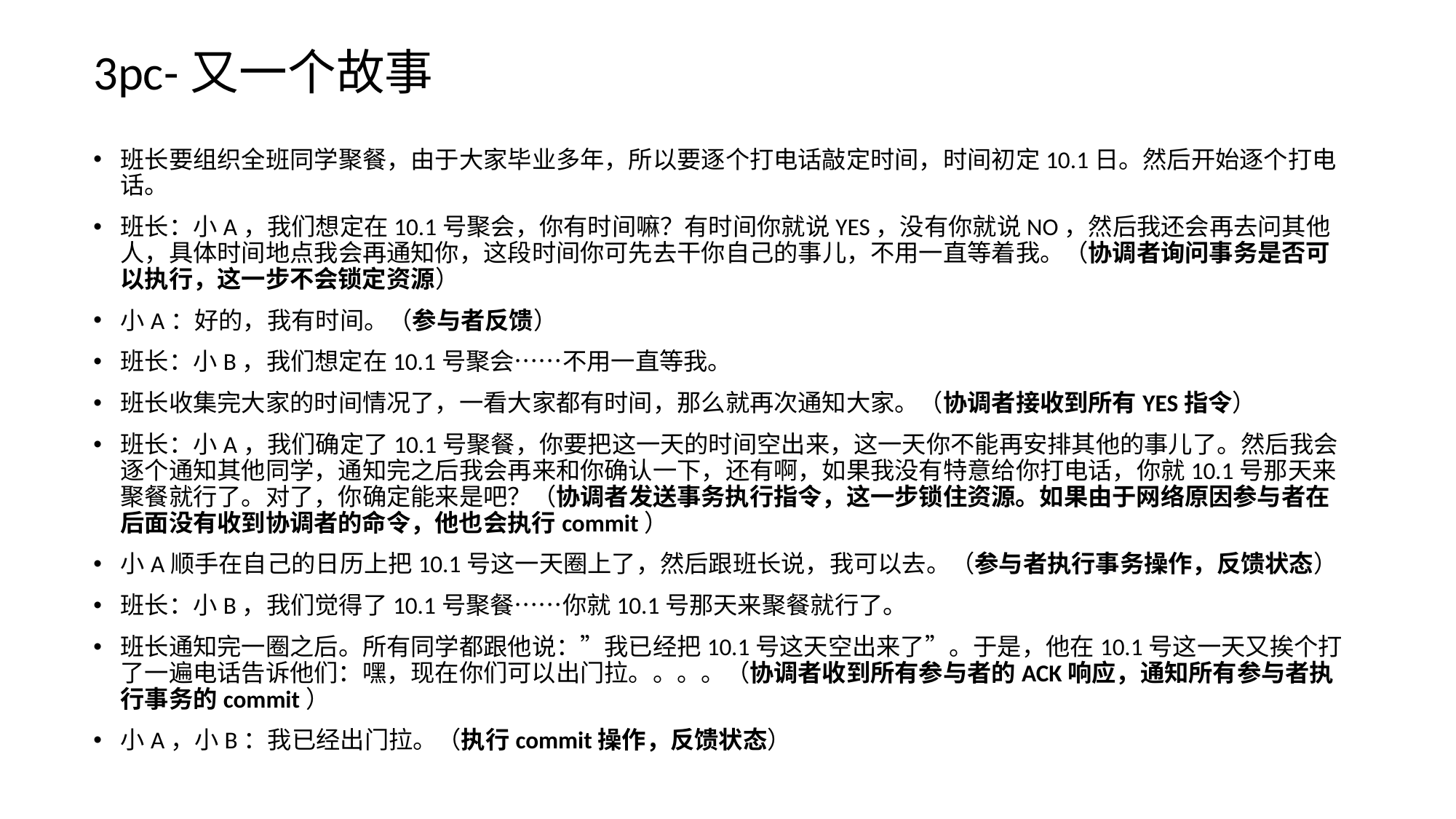

# 3pc-又一个故事
班长要组织全班同学聚餐，由于大家毕业多年，所以要逐个打电话敲定时间，时间初定10.1日。然后开始逐个打电话。
班长：小A，我们想定在10.1号聚会，你有时间嘛？有时间你就说YES，没有你就说NO，然后我还会再去问其他人，具体时间地点我会再通知你，这段时间你可先去干你自己的事儿，不用一直等着我。（协调者询问事务是否可以执行，这一步不会锁定资源）
小A：好的，我有时间。（参与者反馈）
班长：小B，我们想定在10.1号聚会……不用一直等我。
班长收集完大家的时间情况了，一看大家都有时间，那么就再次通知大家。（协调者接收到所有YES指令）
班长：小A，我们确定了10.1号聚餐，你要把这一天的时间空出来，这一天你不能再安排其他的事儿了。然后我会逐个通知其他同学，通知完之后我会再来和你确认一下，还有啊，如果我没有特意给你打电话，你就10.1号那天来聚餐就行了。对了，你确定能来是吧？（协调者发送事务执行指令，这一步锁住资源。如果由于网络原因参与者在后面没有收到协调者的命令，他也会执行commit）
小A顺手在自己的日历上把10.1号这一天圈上了，然后跟班长说，我可以去。（参与者执行事务操作，反馈状态）
班长：小B，我们觉得了10.1号聚餐……你就10.1号那天来聚餐就行了。
班长通知完一圈之后。所有同学都跟他说：”我已经把10.1号这天空出来了”。于是，他在10.1号这一天又挨个打了一遍电话告诉他们：嘿，现在你们可以出门拉。。。。（协调者收到所有参与者的ACK响应，通知所有参与者执行事务的commit）
小A，小B：我已经出门拉。（执行commit操作，反馈状态）